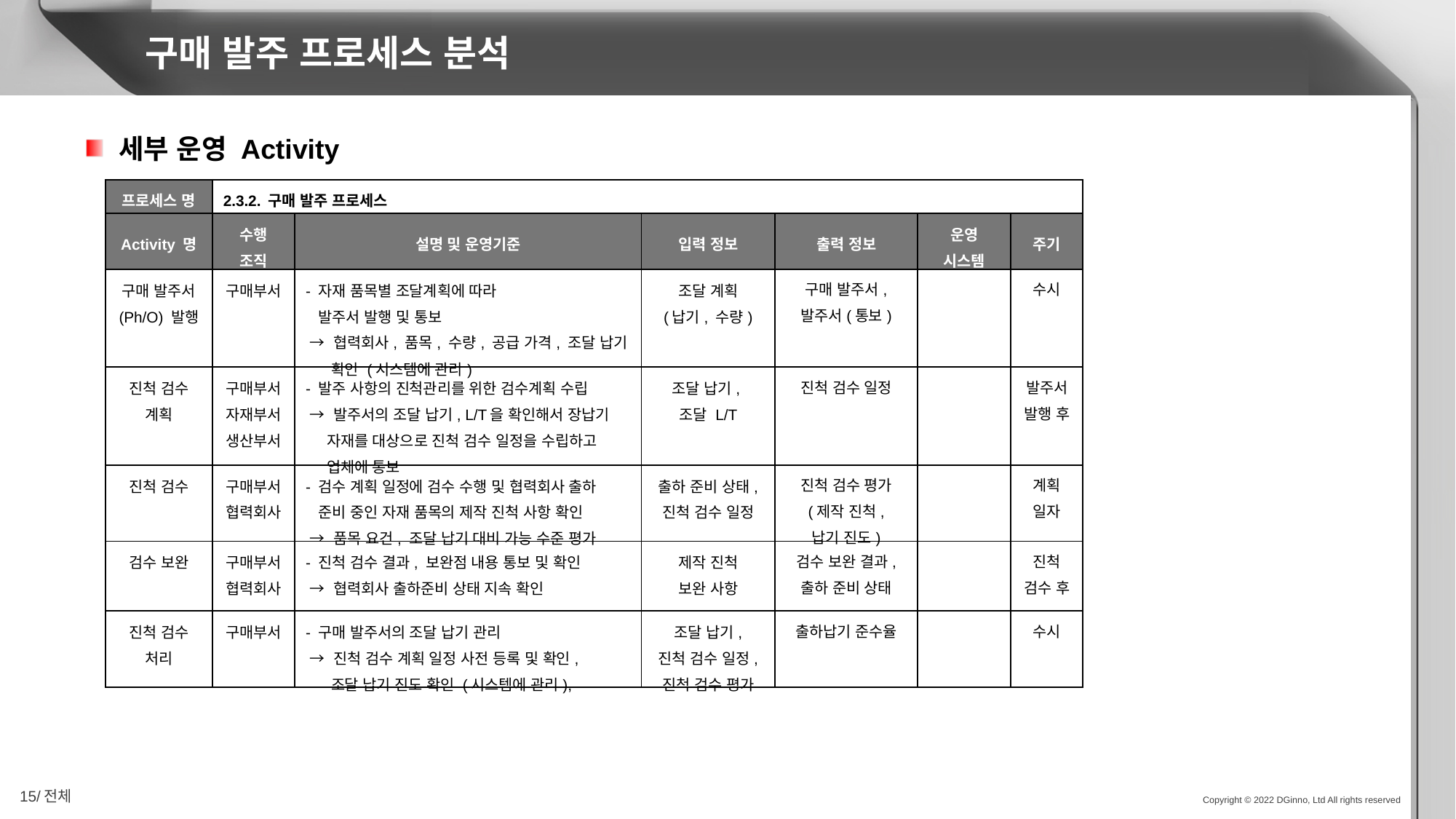

구매 발주 프로세스 분석
 세부 운영 Activity
| 프로세스 명 | 2.3.2. 구매 발주 프로세스 |  |  |  |  |  |
| --- | --- | --- | --- | --- | --- | --- |
| Activity 명 | 수행 조직 | 설명 및 운영기준 | 입력 정보 | 출력 정보 | 운영 시스템 | 주기 |
| 구매 발주서 (Ph/O) 발행 | 구매부서 | - 자재 품목별 조달계획에 따라 발주서 발행 및 통보 → 협력회사, 품목, 수량, 공급 가격, 조달 납기 확인 (시스템에 관리) | 조달 계획 (납기, 수량) | 구매 발주서, 발주서(통보) |  | 수시 |
| 진척 검수 계획 | 구매부서 자재부서 생산부서 | - 발주 사항의 진척관리를 위한 검수계획 수립 → 발주서의 조달 납기, L/T을 확인해서 장납기 자재를 대상으로 진척 검수 일정을 수립하고 업체에 통보 | 조달 납기, 조달 L/T | 진척 검수 일정 |  | 발주서 발행 후 |
| 진척 검수 | 구매부서 협력회사 | - 검수 계획 일정에 검수 수행 및 협력회사 출하 준비 중인 자재 품목의 제작 진척 사항 확인 → 품목 요건, 조달 납기 대비 가능 수준 평가 | 출하 준비 상태, 진척 검수 일정 | 진척 검수 평가 (제작 진척, 납기 진도) |  | 계획 일자 |
| 검수 보완 | 구매부서 협력회사 | - 진척 검수 결과, 보완점 내용 통보 및 확인 → 협력회사 출하준비 상태 지속 확인 | 제작 진척 보완 사항 | 검수 보완 결과, 출하 준비 상태 |  | 진척 검수 후 |
| 진척 검수 처리 | 구매부서 | - 구매 발주서의 조달 납기 관리 → 진척 검수 계획 일정 사전 등록 및 확인, 조달 납기 진도 확인 (시스템에 관리), | 조달 납기, 진척 검수 일정, 진척 검수 평가 | 출하납기 준수율 |  | 수시 |